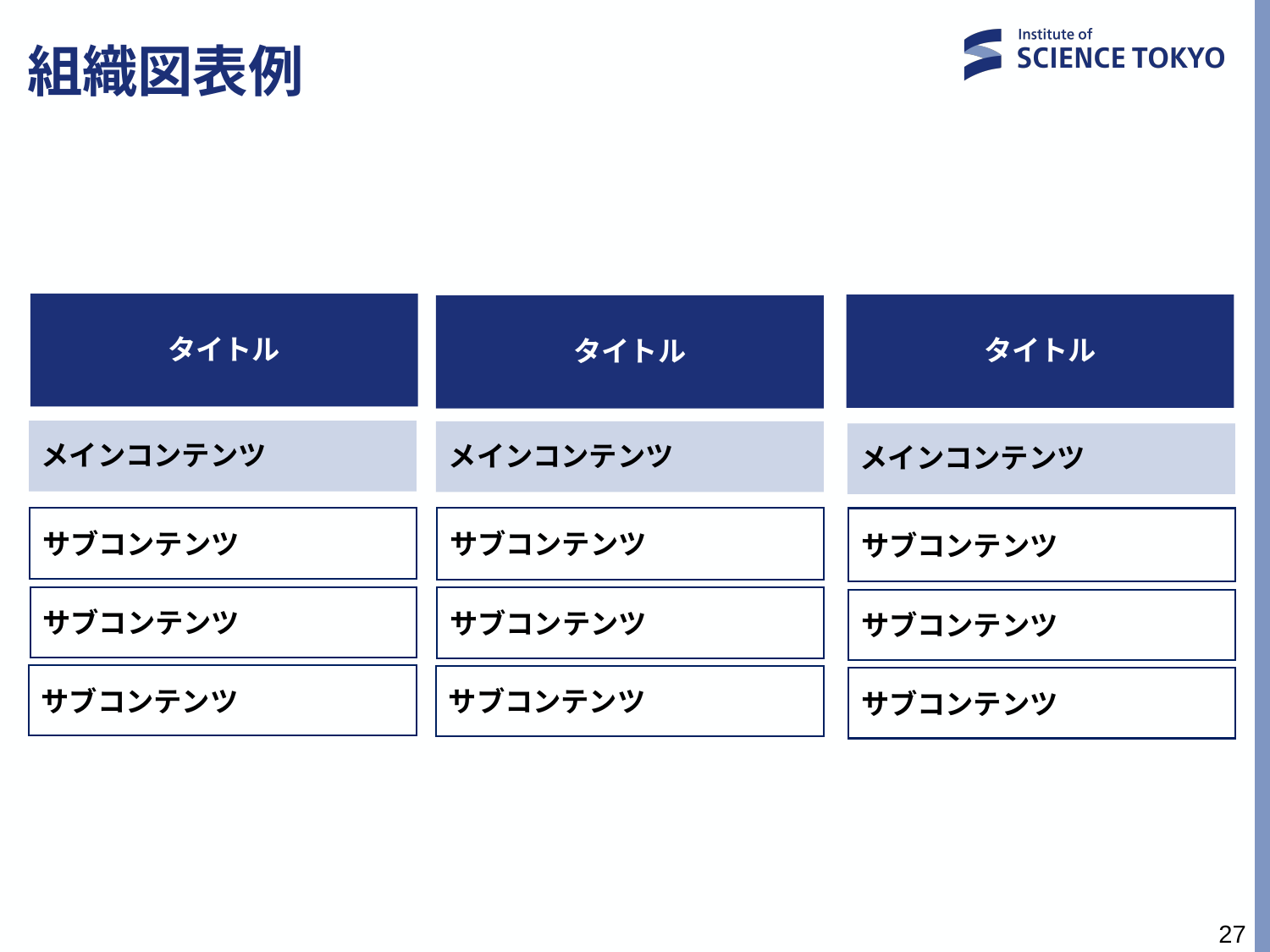

# 組織図表例
タイトル
タイトル
タイトル
タイトルA
メインコンテンツ
メインコンテンツ
メインコンテンツ
サブコンテンツ
サブコンテンツ
サブコンテンツ
サブコンテンツ
サブコンテンツ
サブコンテンツ
サブコンテンツ
サブコンテンツ
サブコンテンツ
27